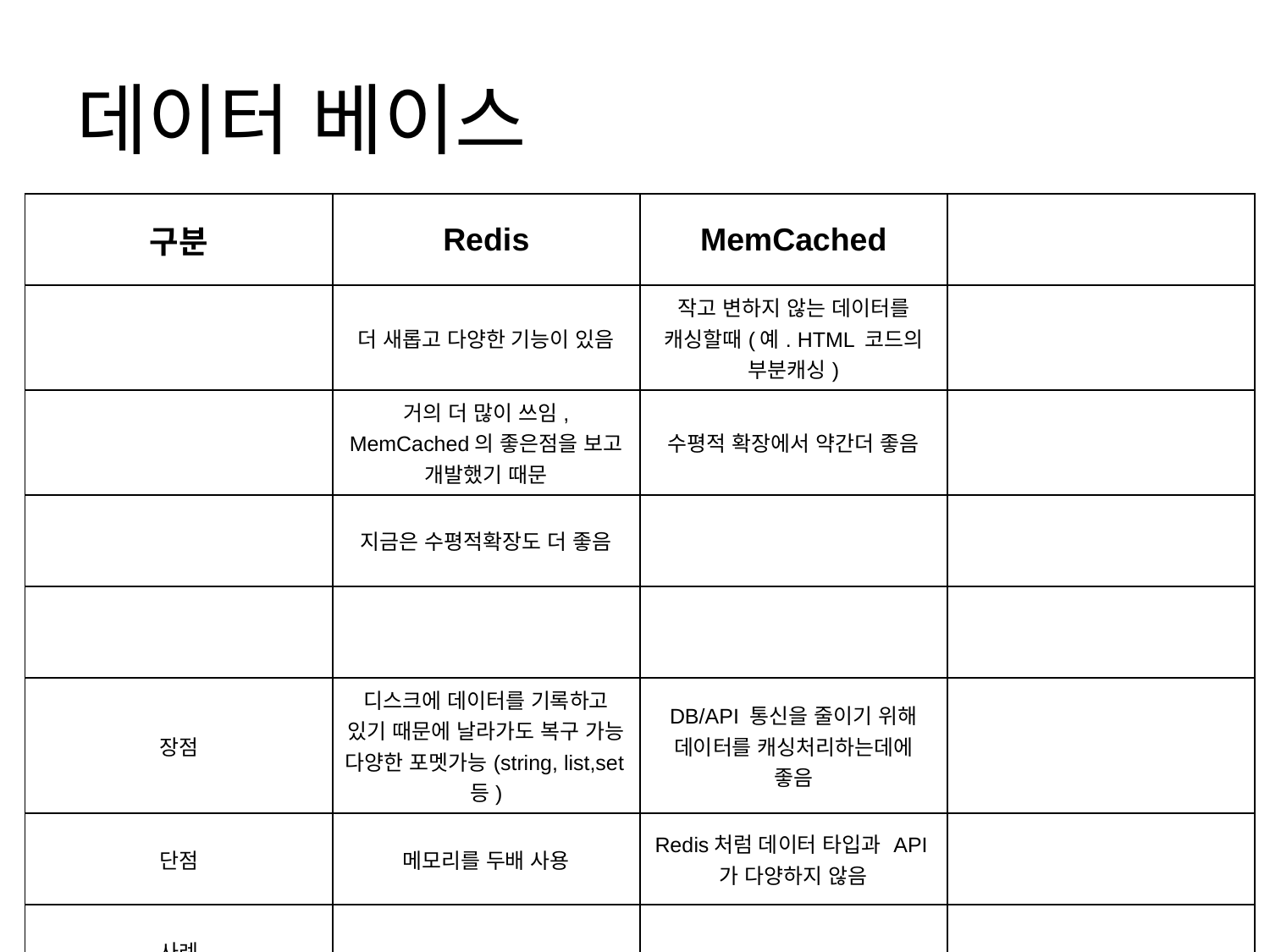

데이터 베이스
| 구분 | Redis | MemCached |  |
| --- | --- | --- | --- |
|  | 더 새롭고 다양한 기능이 있음 | 작고 변하지 않는 데이터를 캐싱할때(예. HTML 코드의 부분캐싱) |  |
|  | 거의 더 많이 쓰임, MemCached의 좋은점을 보고 개발했기 때문 | 수평적 확장에서 약간더 좋음 |  |
|  | 지금은 수평적확장도 더 좋음 |  |  |
|  |  |  |  |
| 장점 | 디스크에 데이터를 기록하고 있기 때문에 날라가도 복구 가능 다양한 포멧가능(string, list,set등) | DB/API 통신을 줄이기 위해 데이터를 캐싱처리하는데에 좋음 |  |
| 단점 | 메모리를 두배 사용 | Redis처럼 데이터 타입과 API가 다양하지 않음 |  |
| 사례 |  |  |  |